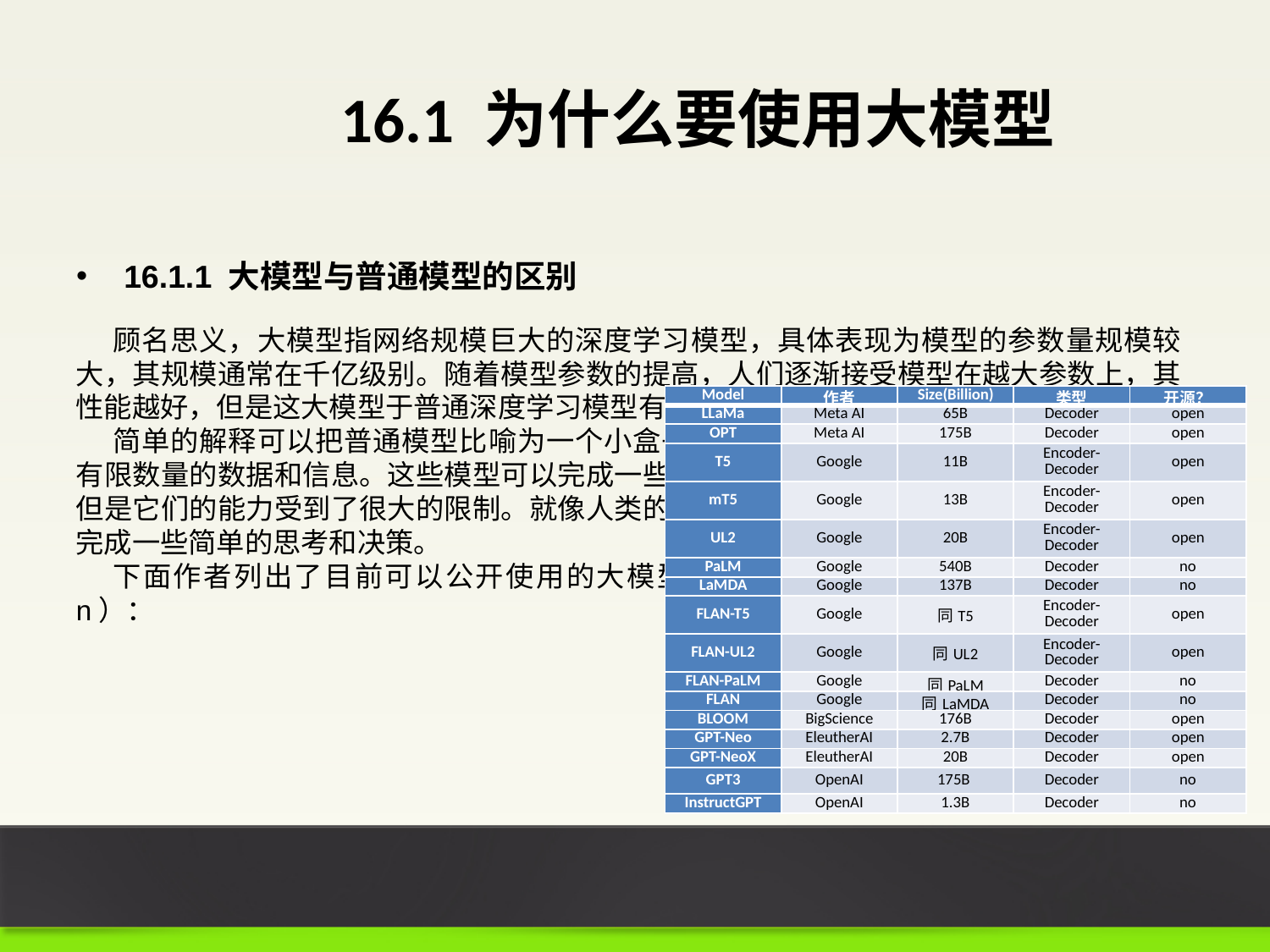

# 16.1 为什么要使用大模型
16.1.1 大模型与普通模型的区别
顾名思义，大模型指网络规模巨大的深度学习模型，具体表现为模型的参数量规模较大，其规模通常在千亿级别。随着模型参数的提高，人们逐渐接受模型在越大参数上，其性能越好，但是这大模型于普通深度学习模型有什么区别呢。
简单的解释可以把普通模型比喻为一个小盒子，它的容量是有限的，只能存储和处理有限数量的数据和信息。这些模型可以完成一些简单的任务，例如分类、预测和生成等，但是它们的能力受到了很大的限制。就像人类的大脑，只有有限的容量和处理能力，只能完成一些简单的思考和决策。
下面作者列出了目前可以公开使用的大模型版本和参数量（B的意思是英文Billion）：

| Model | 作者 | Size(Billion) | 类型 | 开源？ |
| --- | --- | --- | --- | --- |
| LLaMa | Meta AI | 65B | Decoder | open |
| OPT | Meta AI | 175B | Decoder | open |
| T5 | Google | 11B | Encoder-Decoder | open |
| mT5 | Google | 13B | Encoder-Decoder | open |
| UL2 | Google | 20B | Encoder-Decoder | open |
| PaLM | Google | 540B | Decoder | no |
| LaMDA | Google | 137B | Decoder | no |
| FLAN-T5 | Google | 同T5 | Encoder-Decoder | open |
| FLAN-UL2 | Google | 同UL2 | Encoder-Decoder | open |
| FLAN-PaLM | Google | 同PaLM | Decoder | no |
| FLAN | Google | 同LaMDA | Decoder | no |
| BLOOM | BigScience | 176B | Decoder | open |
| GPT-Neo | EleutherAI | 2.7B | Decoder | open |
| GPT-NeoX | EleutherAI | 20B | Decoder | open |
| GPT3 | OpenAI | 175B | Decoder | no |
| InstructGPT | OpenAI | 1.3B | Decoder | no |